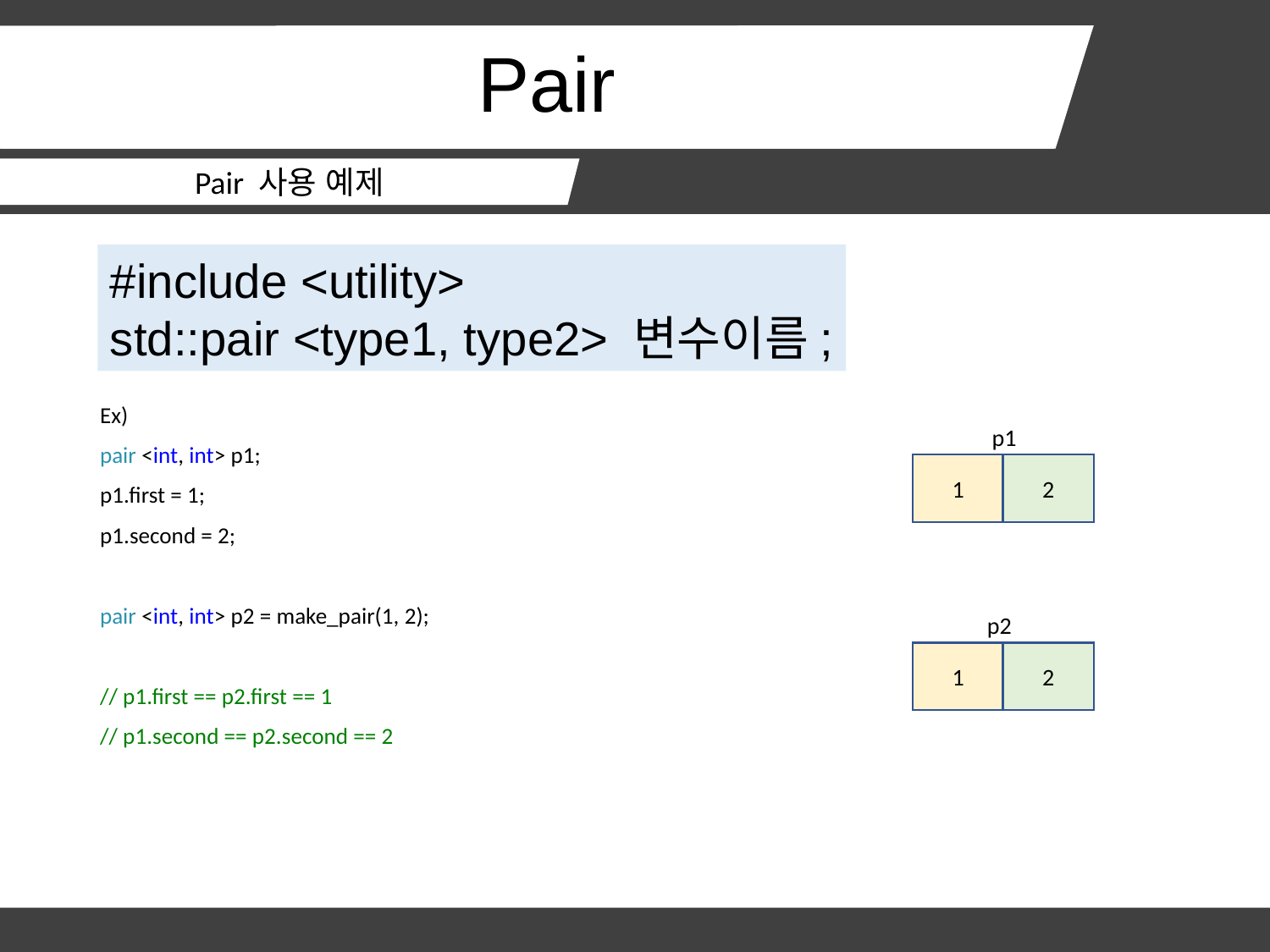

Pair
Pair 사용 예제
#include <utility>
std::pair <type1, type2> 변수이름;
Ex)
pair <int, int> p1;
p1.first = 1;
p1.second = 2;

pair <int, int> p2 = make_pair(1, 2);

// p1.first == p2.first == 1
// p1.second == p2.second == 2

p1
1
2
p2
1
2